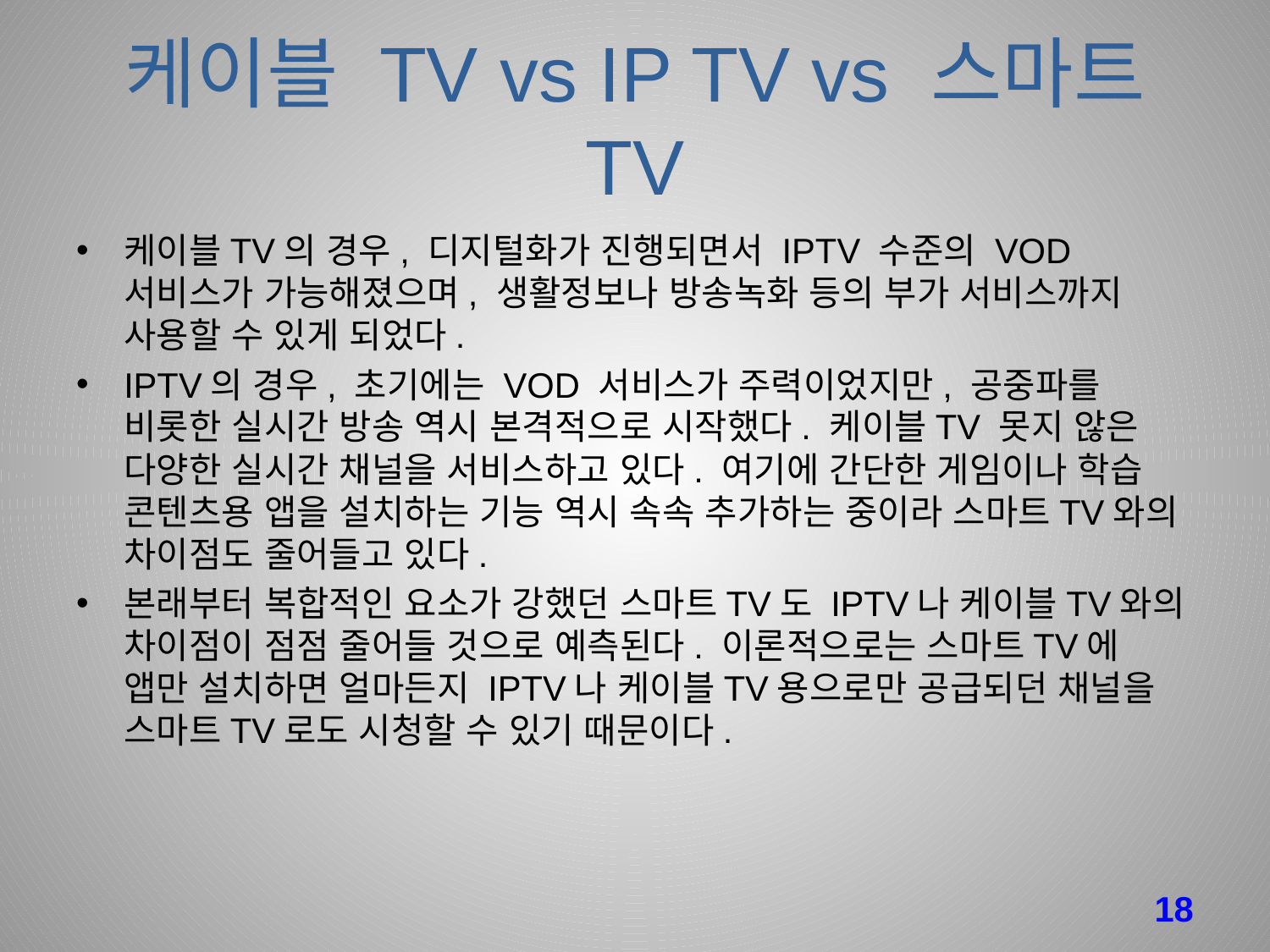

# 케이블 TV vs IP TV vs 스마트 TV
케이블TV의 경우, 디지털화가 진행되면서 IPTV 수준의 VOD 서비스가 가능해졌으며, 생활정보나 방송녹화 등의 부가 서비스까지 사용할 수 있게 되었다.
IPTV의 경우, 초기에는 VOD 서비스가 주력이었지만, 공중파를 비롯한 실시간 방송 역시 본격적으로 시작했다. 케이블TV 못지 않은 다양한 실시간 채널을 서비스하고 있다. 여기에 간단한 게임이나 학습 콘텐츠용 앱을 설치하는 기능 역시 속속 추가하는 중이라 스마트TV와의 차이점도 줄어들고 있다.
본래부터 복합적인 요소가 강했던 스마트TV도 IPTV나 케이블TV와의 차이점이 점점 줄어들 것으로 예측된다. 이론적으로는 스마트TV에 앱만 설치하면 얼마든지 IPTV나 케이블TV용으로만 공급되던 채널을 스마트TV로도 시청할 수 있기 때문이다.
18